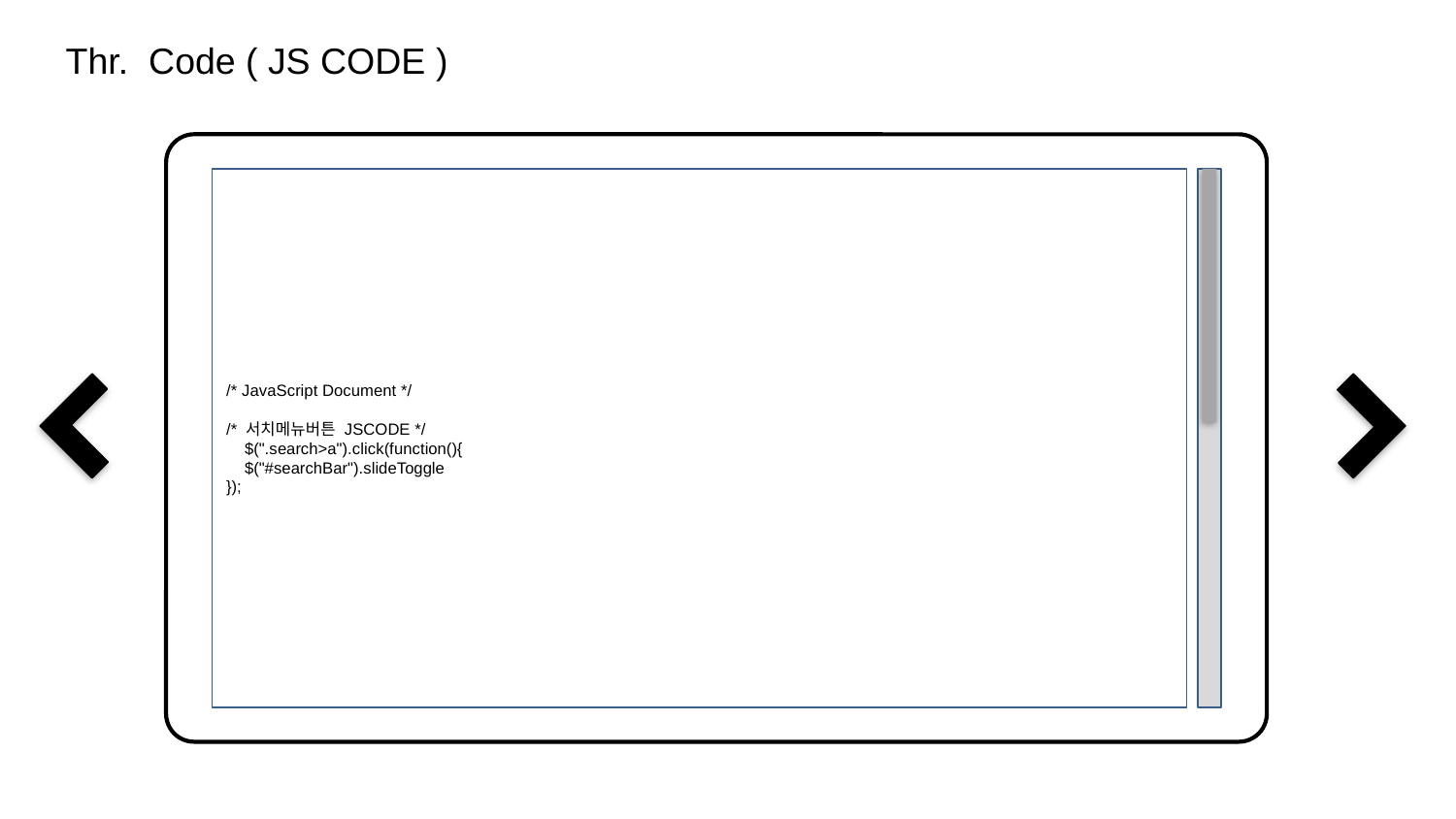

Thr.  Code ( JS CODE )

/* JavaScript Document */
/* 서치메뉴버튼 JSCODE */
    $(".search>a").click(function(){
    $("#searchBar").slideToggle
});